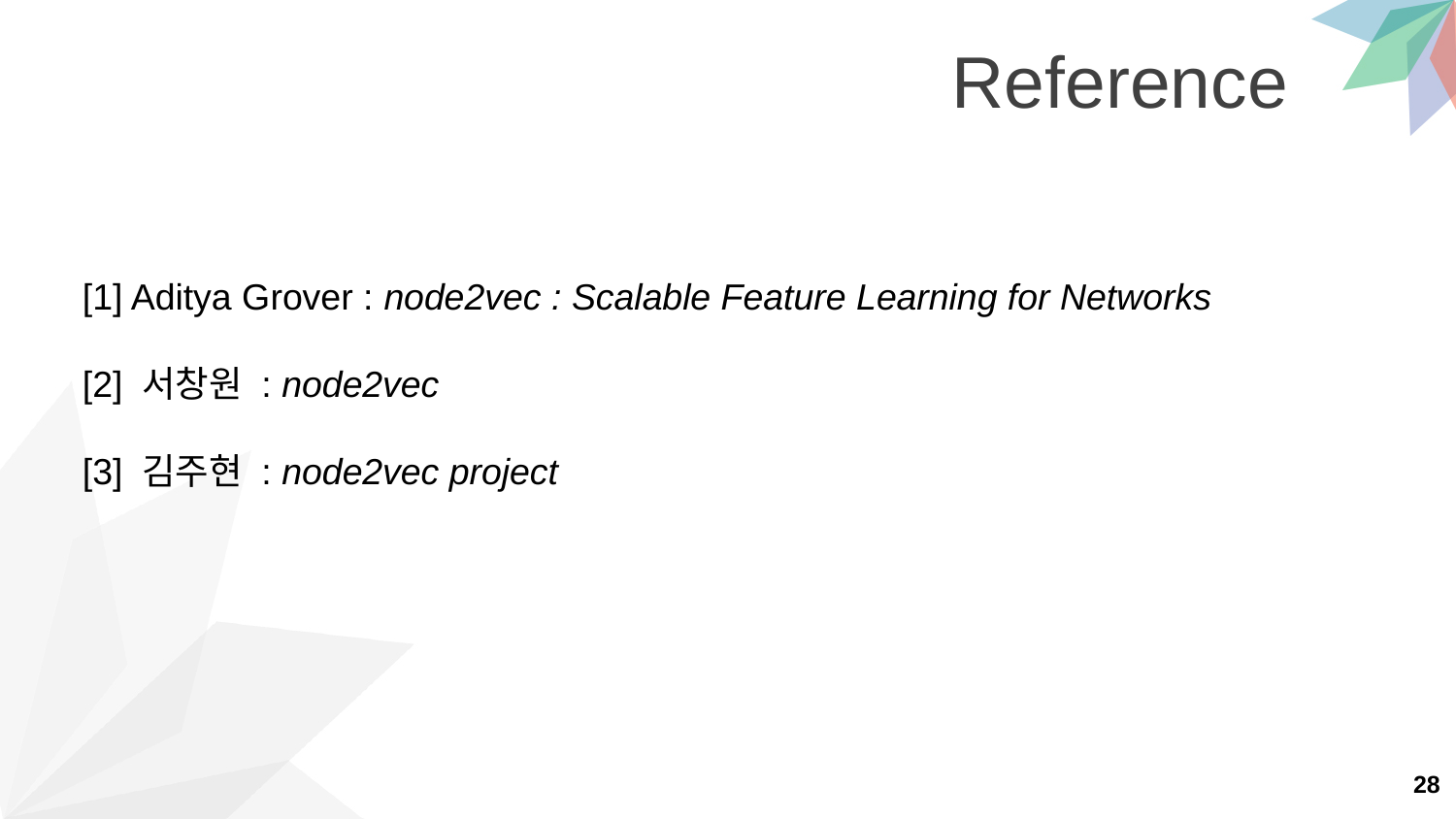

Reference
[1] Aditya Grover : node2vec : Scalable Feature Learning for Networks

[2] 서창원 : node2vec

[3] 김주현 : node2vec project

28